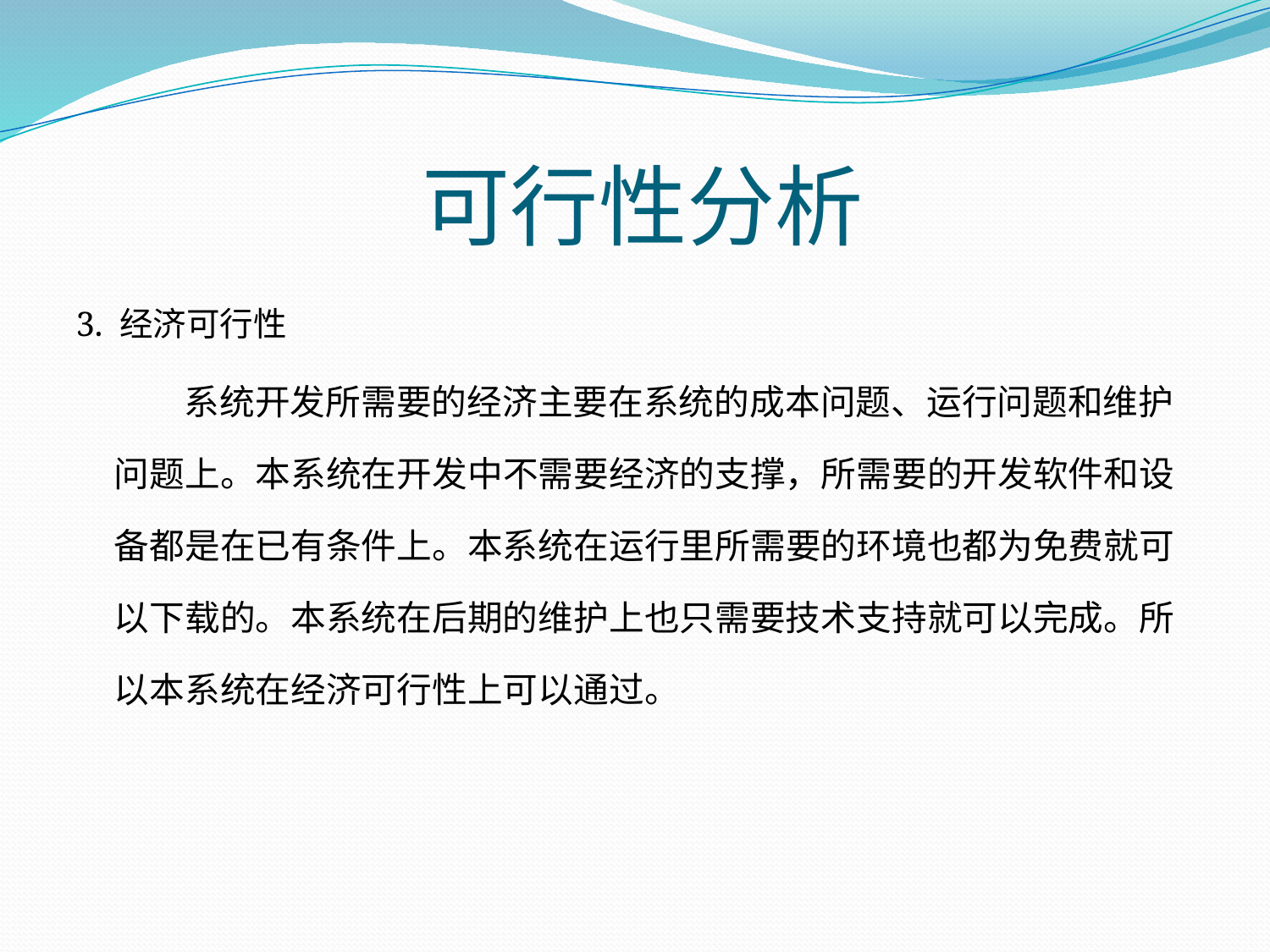

# 可行性分析
3. 经济可行性
　　　 系统开发所需要的经济主要在系统的成本问题、运行问题和维护问题上。本系统在开发中不需要经济的支撑，所需要的开发软件和设备都是在已有条件上。本系统在运行里所需要的环境也都为免费就可以下载的。本系统在后期的维护上也只需要技术支持就可以完成。所以本系统在经济可行性上可以通过。